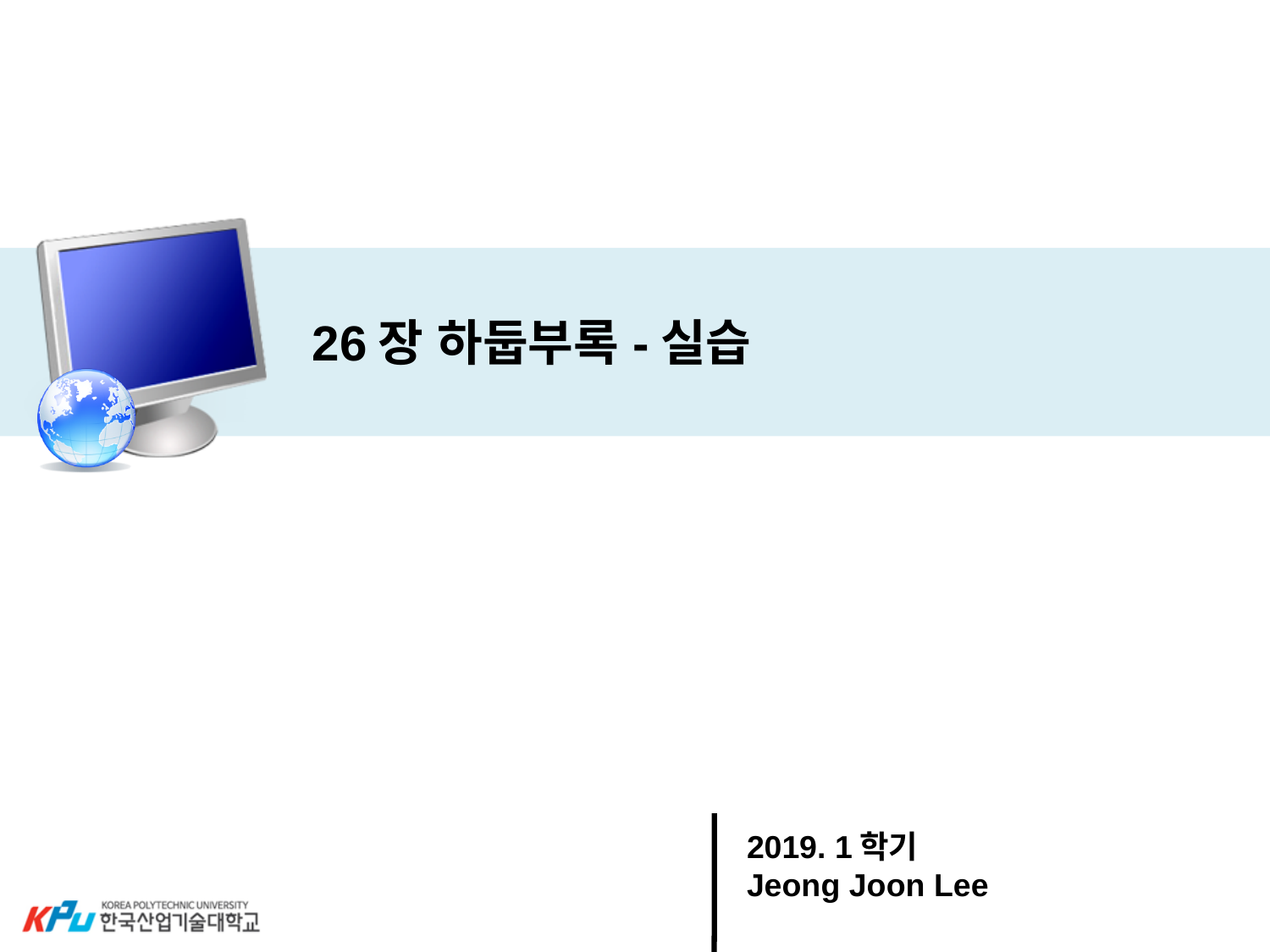

# 26장 하둡부록-실습
2019. 1학기
Jeong Joon Lee